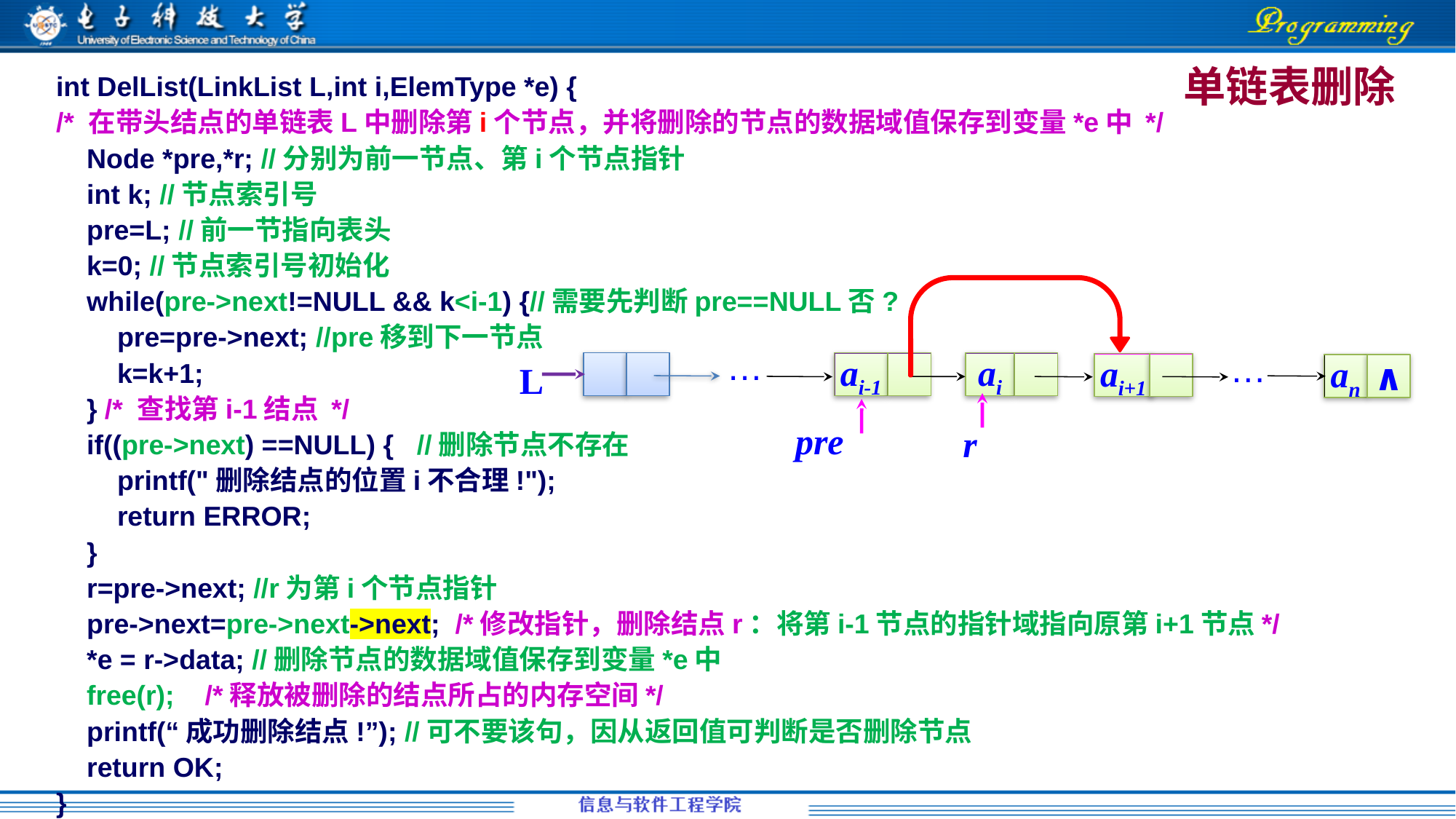

# 单链表删除
int DelList(LinkList L,int i,ElemType *e) {
/* 在带头结点的单链表L中删除第i个节点，并将删除的节点的数据域值保存到变量*e中 */
    Node *pre,*r; //分别为前一节点、第i个节点指针
    int k; //节点索引号
    pre=L; //前一节指向表头
    k=0; //节点索引号初始化
    while(pre->next!=NULL && k<i-1) {//需要先判断pre==NULL否?
        pre=pre->next; //pre移到下一节点
        k=k+1;
    } /* 查找第i-1结点 */
    if((pre->next) ==NULL) {   //删除节点不存在
        printf("删除结点的位置i不合理!");
        return ERROR;
    }
    r=pre->next; //r为第i个节点指针
    pre->next=pre->next->next;  /*修改指针，删除结点r：将第i-1节点的指针域指向原第i+1节点*/
    *e = r->data; //删除节点的数据域值保存到变量*e中
    free(r);    /*释放被删除的结点所占的内存空间*/
    printf(“成功删除结点!”); //可不要该句，因从返回值可判断是否删除节点
    return OK;
}

…
…
L

ai-1

ai

ai+1

an
∧

pre
r